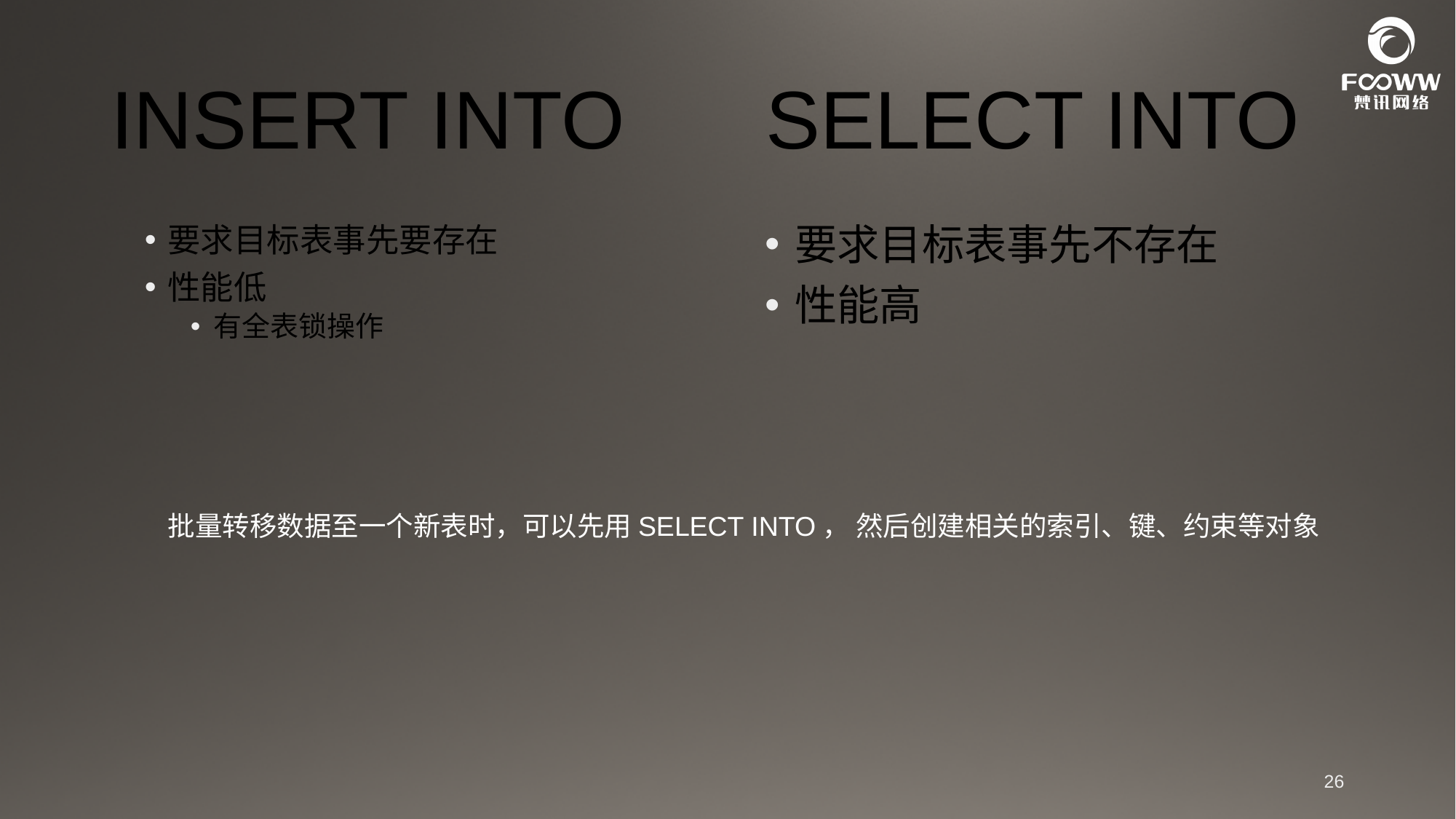

# INSERT INTO		SELECT INTO
要求目标表事先要存在
性能低
有全表锁操作
要求目标表事先不存在
性能高
批量转移数据至一个新表时，可以先用SELECT INTO， 然后创建相关的索引、键、约束等对象
26